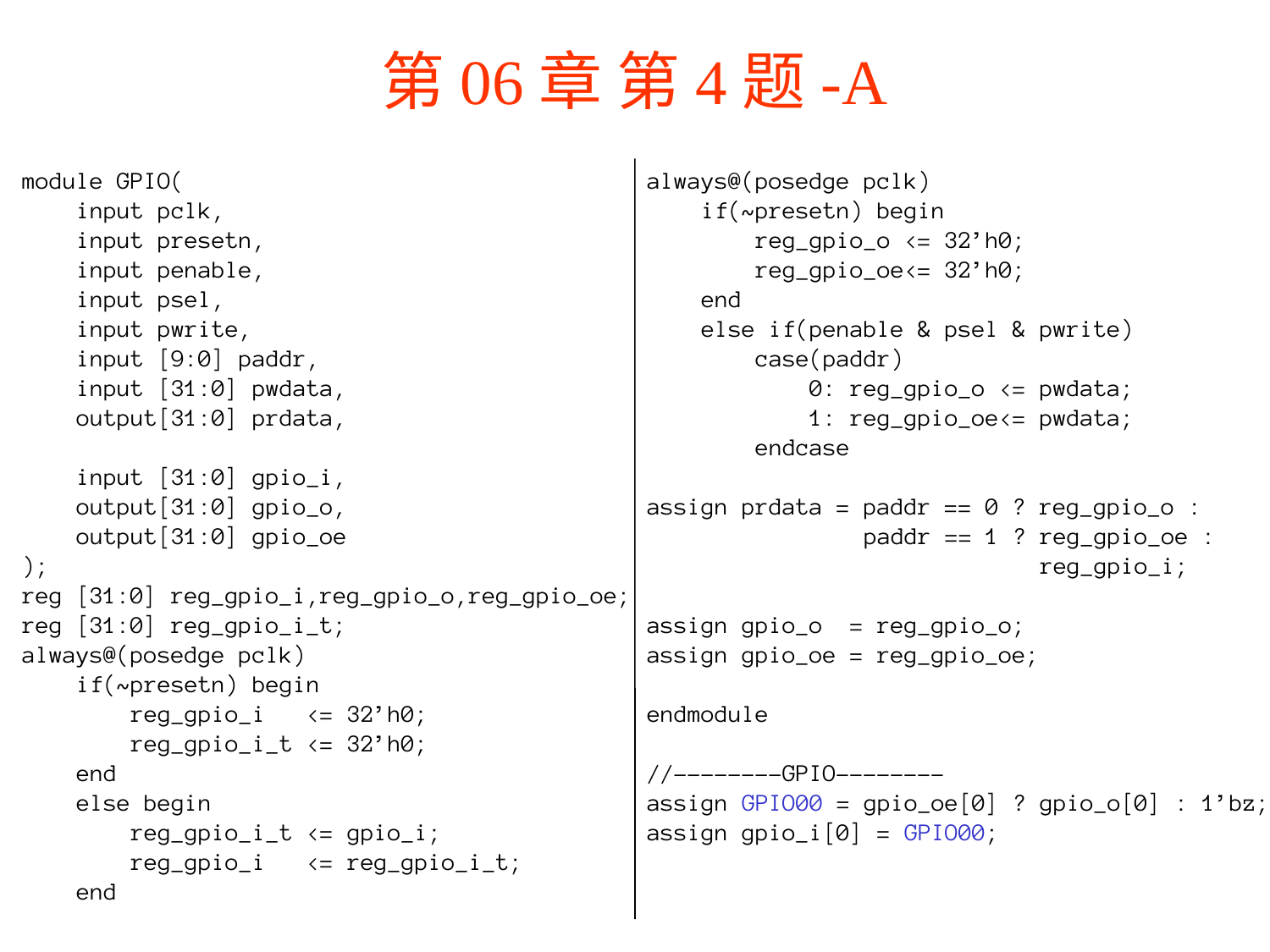

# 第06章 第4题-A
module GPIO(
    input pclk,
    input presetn,
    input penable,
    input psel,
    input pwrite,
    input [9:0] paddr,
    input [31:0] pwdata,
    output[31:0] prdata,

    input [31:0] gpio_i,
    output[31:0] gpio_o,
    output[31:0] gpio_oe
);
reg [31:0] reg_gpio_i,reg_gpio_o,reg_gpio_oe;
reg [31:0] reg_gpio_i_t;
always@(posedge pclk)
    if(~presetn) begin
        reg_gpio_i   <= 32’h0;
        reg_gpio_i_t <= 32’h0;
    end
    else begin
        reg_gpio_i_t <= gpio_i;
        reg_gpio_i   <= reg_gpio_i_t;
    end
always@(posedge pclk)
    if(~presetn) begin
        reg_gpio_o <= 32’h0;
        reg_gpio_oe<= 32’h0;
    end
    else if(penable & psel & pwrite)
        case(paddr)
            0: reg_gpio_o <= pwdata;
            1: reg_gpio_oe<= pwdata;
        endcase

assign prdata = paddr == 0 ? reg_gpio_o :
                paddr == 1 ? reg_gpio_oe :
                             reg_gpio_i;

assign gpio_o  = reg_gpio_o;
assign gpio_oe = reg_gpio_oe;

endmodule

//--------GPIO--------
assign GPIO00 = gpio_oe[0] ? gpio_o[0] : 1’bz;
assign gpio_i[0] = GPIO00;